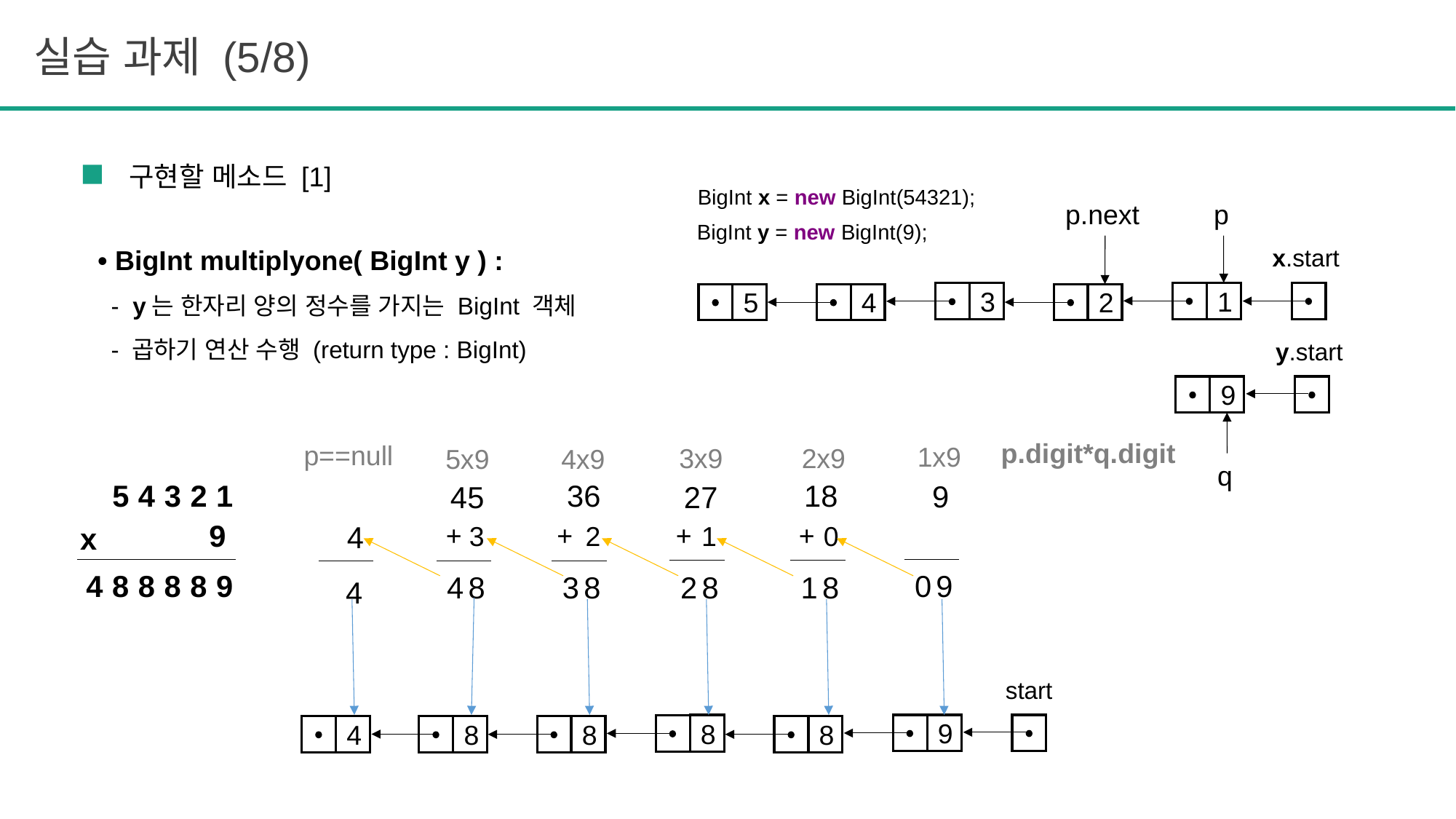

실습 과제 (5/8)
구현할 메소드 [1]

BigInt x = new BigInt(54321);
p.next
p
BigInt y = new BigInt(9);
• BigInt multiplyone( BigInt y ) :
  -  y는 한자리 양의 정수를 가지는 BigInt 객체
  - 곱하기 연산 수행 (return type : BigInt)
x.start
1

3

5

4

2

y.start

9

p.digit*q.digit
p==null
4
1x9
9
09
3x9
27
28
2x9
18
18
4x9
36
38
5x9
45
48
q
54321
9
x
488889
4
+
+
+
+
3
2
1
0
start

9
8

4

8

8

8